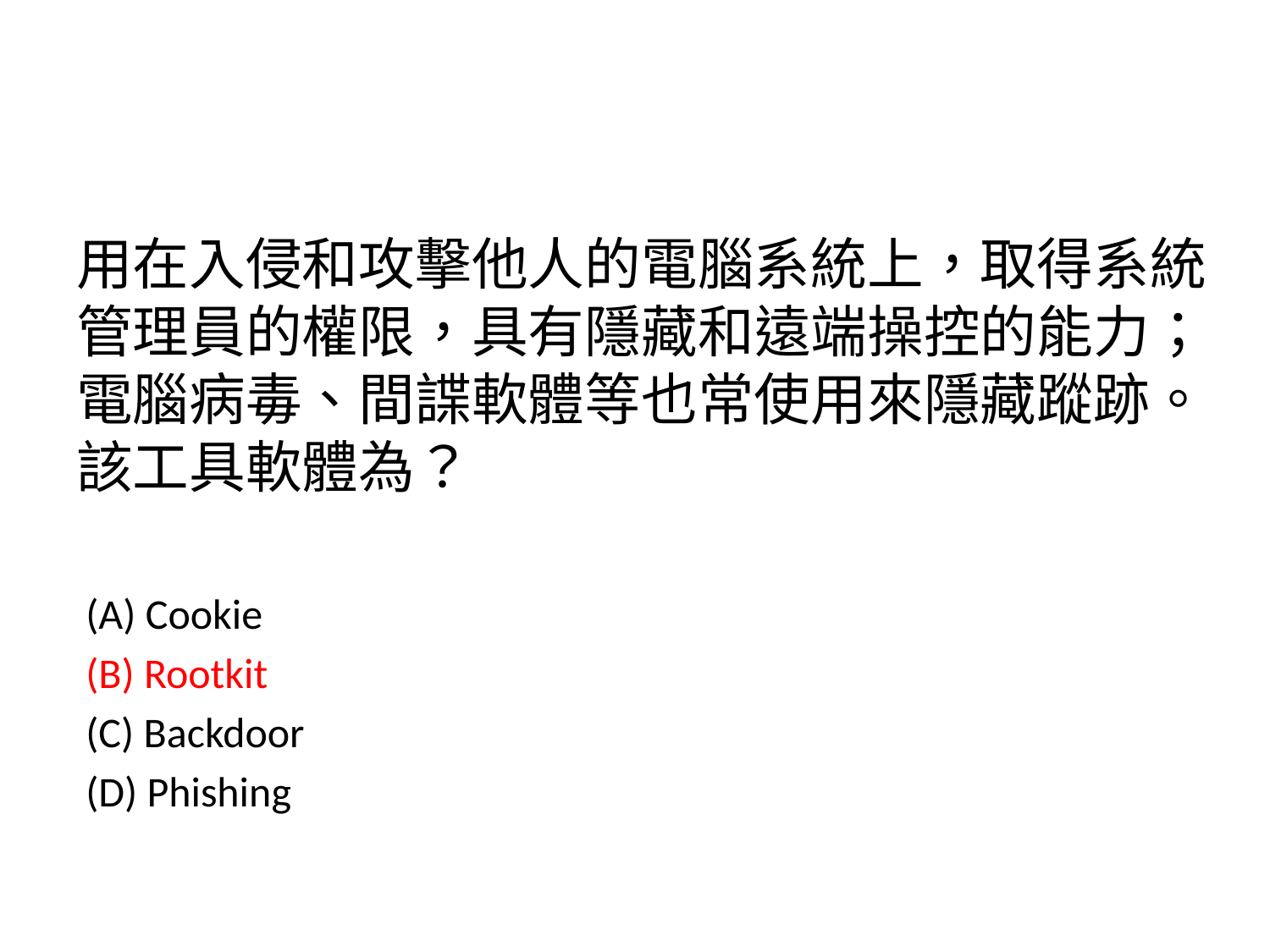

用在入侵和攻擊他人的電腦系統上，取得系統管理員的權限，具有隱藏和遠端操控的能力；電腦病毒、間諜軟體等也常使用來隱藏蹤跡。該工具軟體為？

 (A) Cookie
 (B) Rootkit
 (C) Backdoor
 (D) Phishing